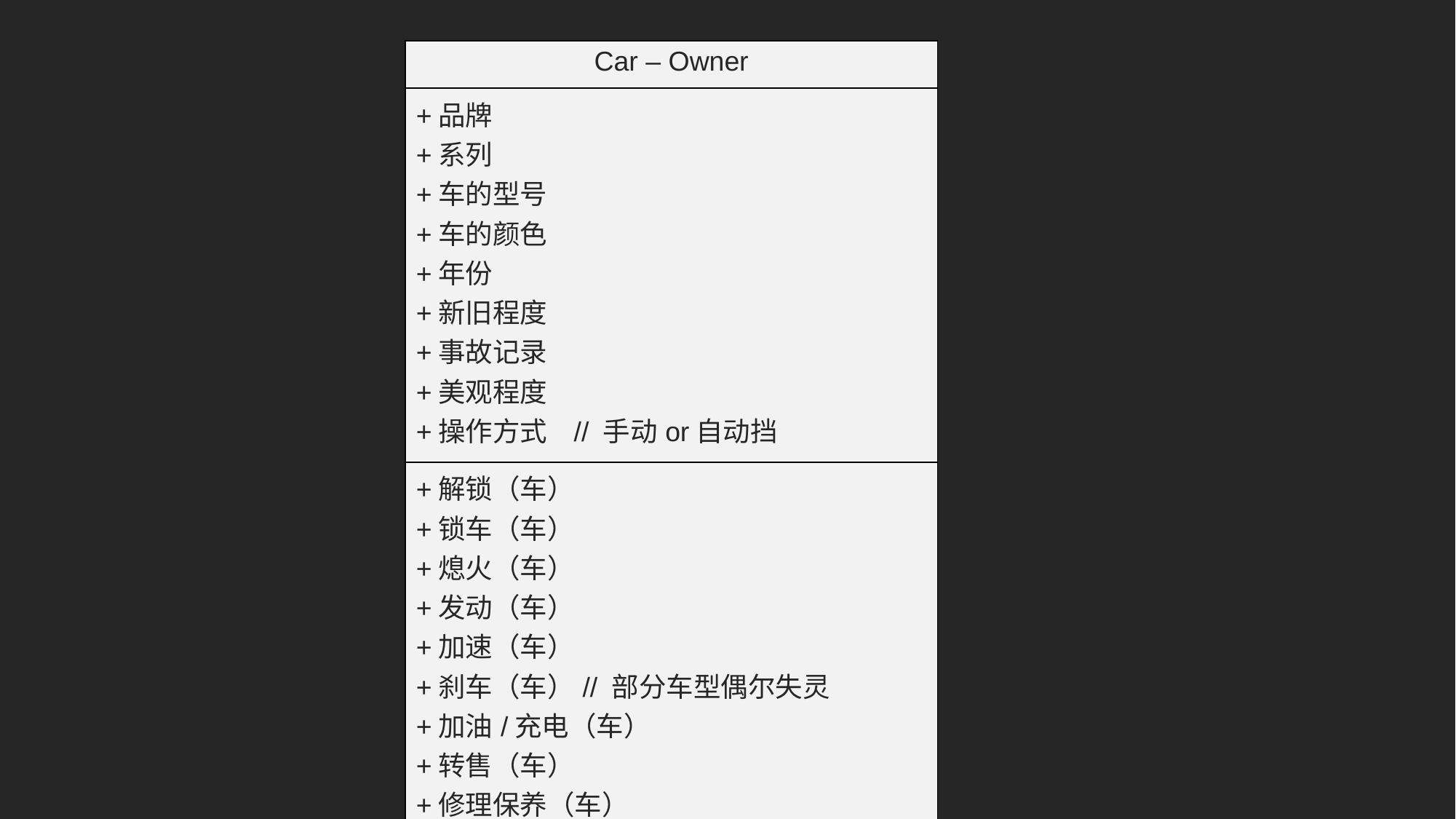

| Car – Owner |
| --- |
| +品牌 +系列 +车的型号 +车的颜色 +年份 +新旧程度 +事故记录 +美观程度 +操作方式 // 手动or自动挡 |
| +解锁（车） +锁车（车） +熄火（车） +发动（车） +加速（车） +刹车（车）// 部分车型偶尔失灵 +加油/充电（车） +转售（车） +修理保养（车） +报废（车） |